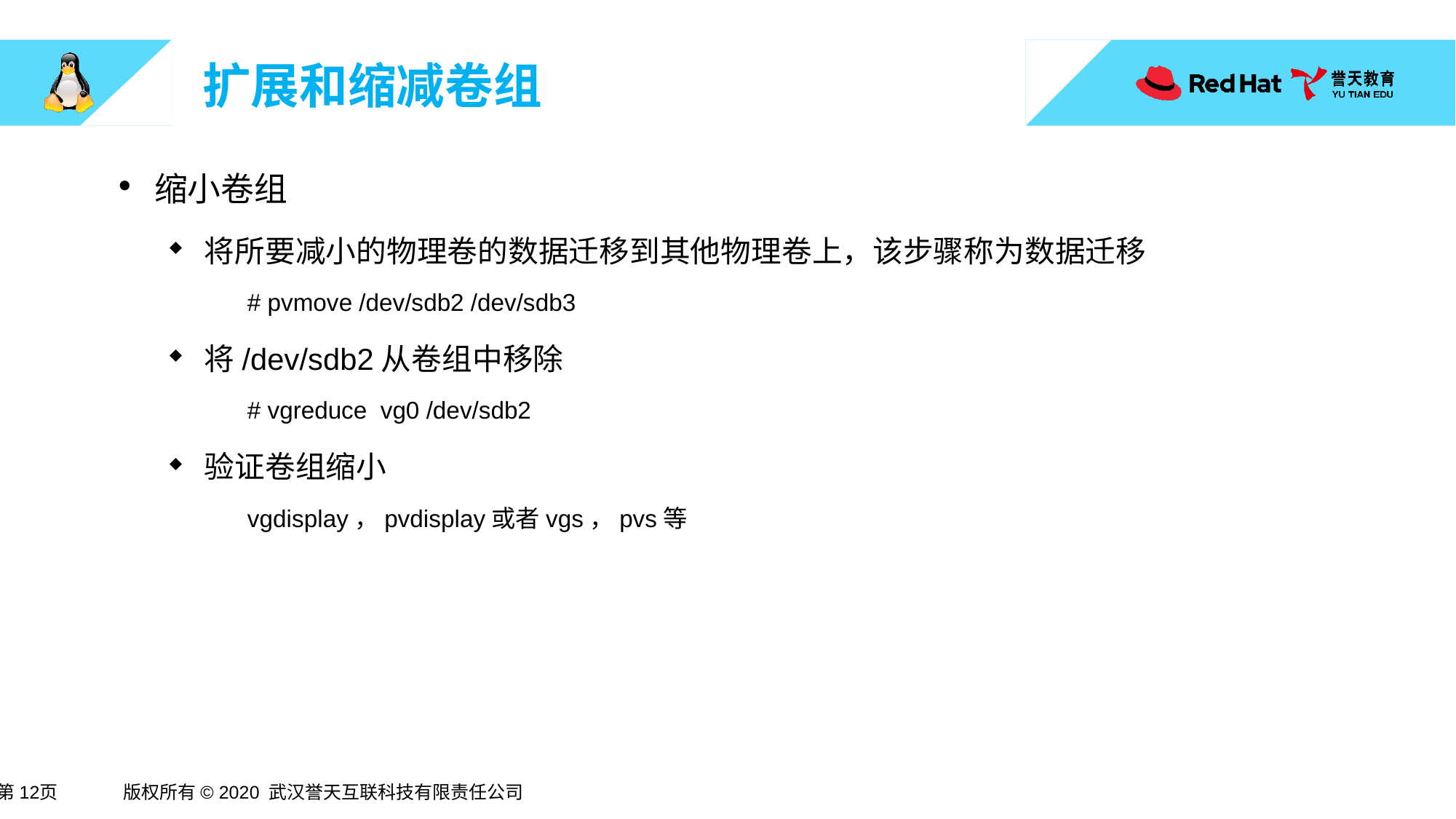

# 扩展和缩减卷组
缩小卷组
将所要减小的物理卷的数据迁移到其他物理卷上，该步骤称为数据迁移
# pvmove /dev/sdb2 /dev/sdb3
将/dev/sdb2从卷组中移除
# vgreduce  vg0 /dev/sdb2
验证卷组缩小
vgdisplay，pvdisplay或者vgs，pvs等